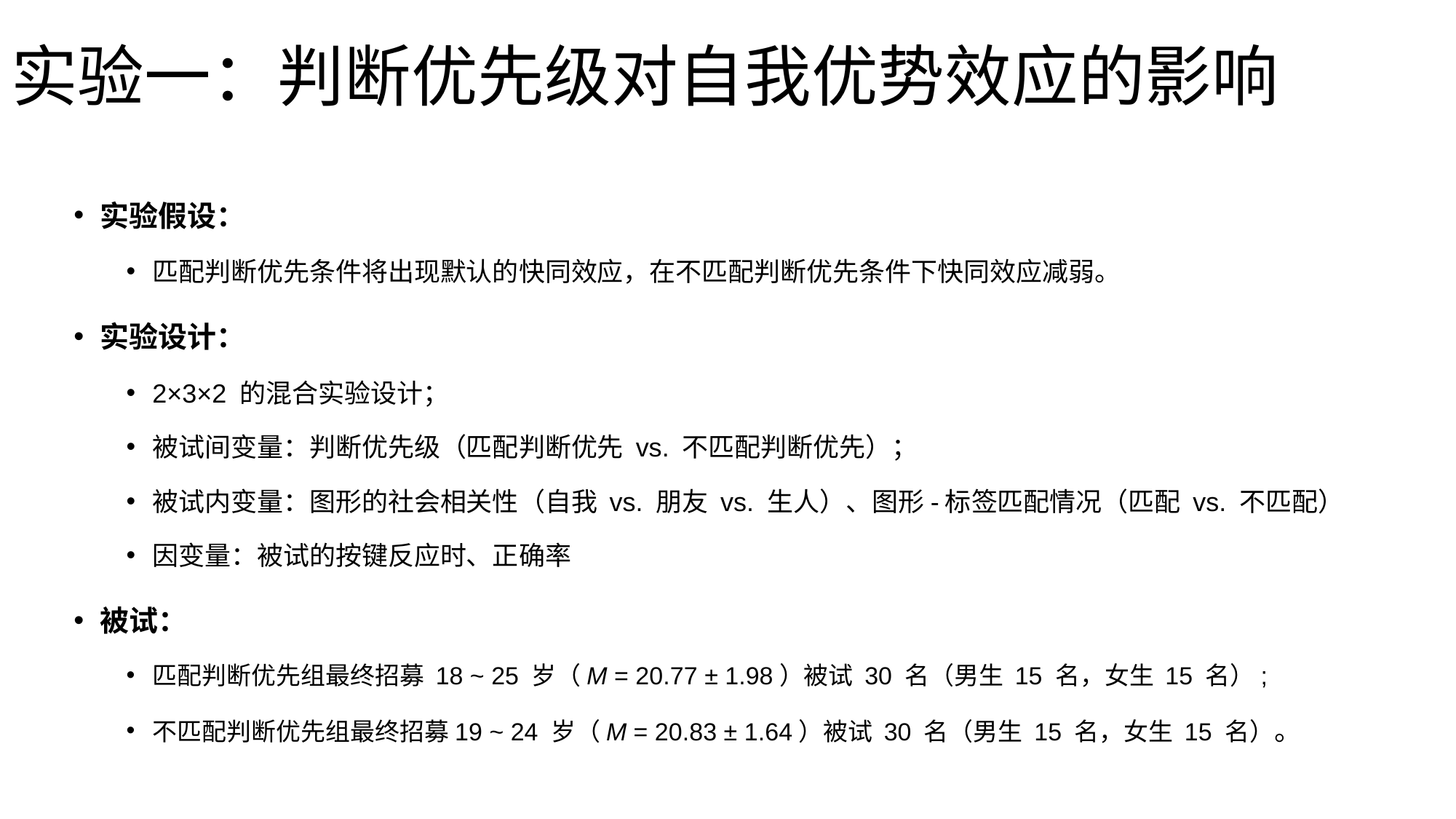

# 实验一：判断优先级对自我优势效应的影响
实验假设：
匹配判断优先条件将出现默认的快同效应，在不匹配判断优先条件下快同效应减弱。
实验设计：
2×3×2 的混合实验设计；
被试间变量：判断优先级（匹配判断优先 vs. 不匹配判断优先）；
被试内变量：图形的社会相关性（自我 vs. 朋友 vs. 生人）、图形-标签匹配情况（匹配 vs. 不匹配）
因变量：被试的按键反应时、正确率
被试：
匹配判断优先组最终招募 18 ~ 25 岁（M = 20.77 ± 1.98）被试 30 名（男生 15 名，女生 15 名）;
不匹配判断优先组最终招募19 ~ 24 岁（M = 20.83 ± 1.64）被试 30 名（男生 15 名，女生 15 名）。